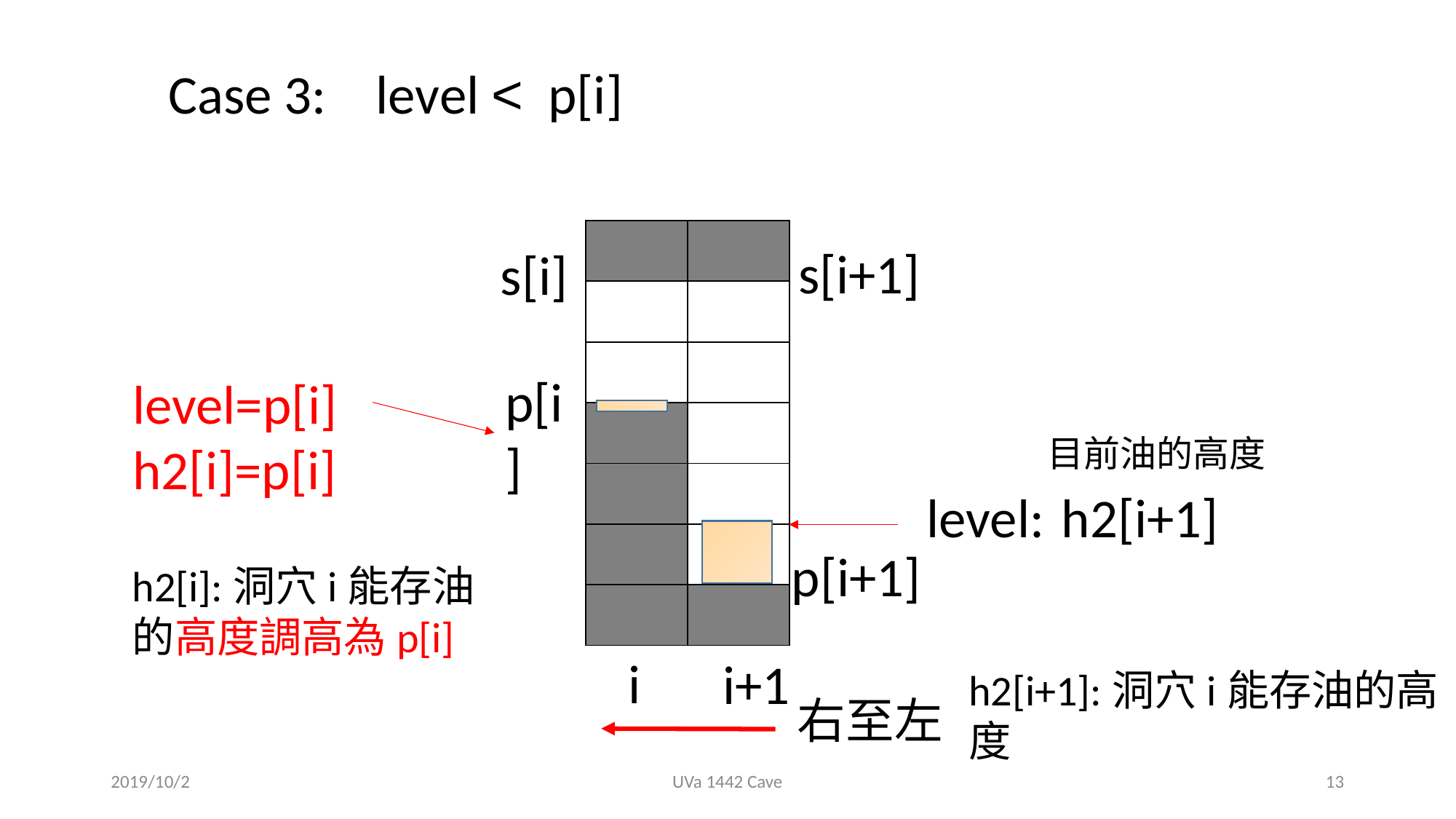

Case 3:    level <  p[i]
|  |  |
| --- | --- |
|  |  |
|  |  |
|  |  |
|  |  |
|  |  |
|  |  |
s[i+1]
s[i]
p[i]
level=p[i]
h2[i]=p[i]

目前油的高度
level:
h2[i+1]

p[i+1]
h2[i]:洞穴i能存油的高度調高為p[i]
i
i+1
h2[i+1]:洞穴i能存油的高度
右至左
2019/10/2
UVa 1442 Cave
13